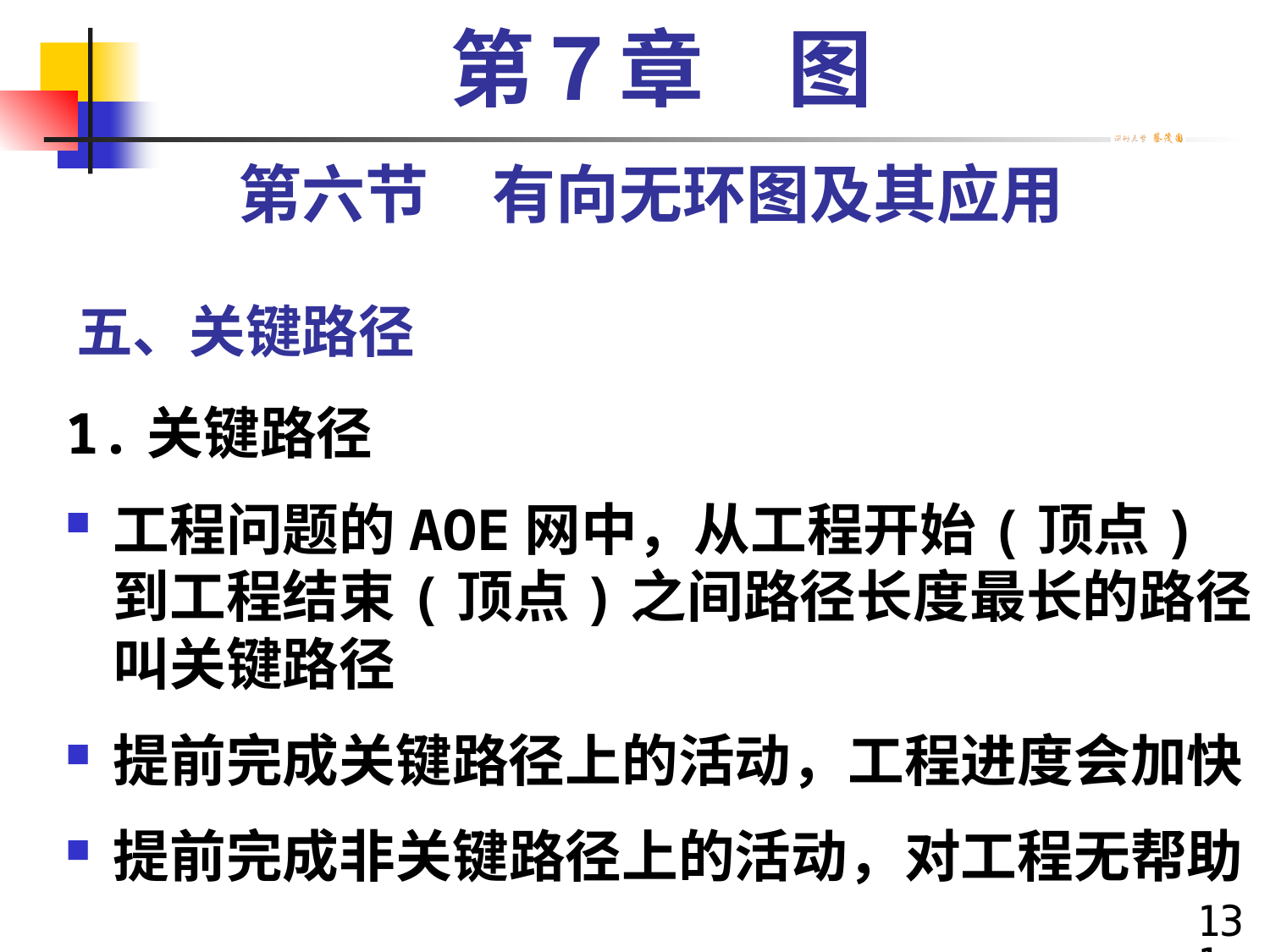

第７章　图
第六节　有向无环图及其应用
# 五、关键路径
1.关键路径
工程问题的AOE网中，从工程开始(顶点)到工程结束(顶点)之间路径长度最长的路径叫关键路径
提前完成关键路径上的活动，工程进度会加快
提前完成非关键路径上的活动，对工程无帮助
131